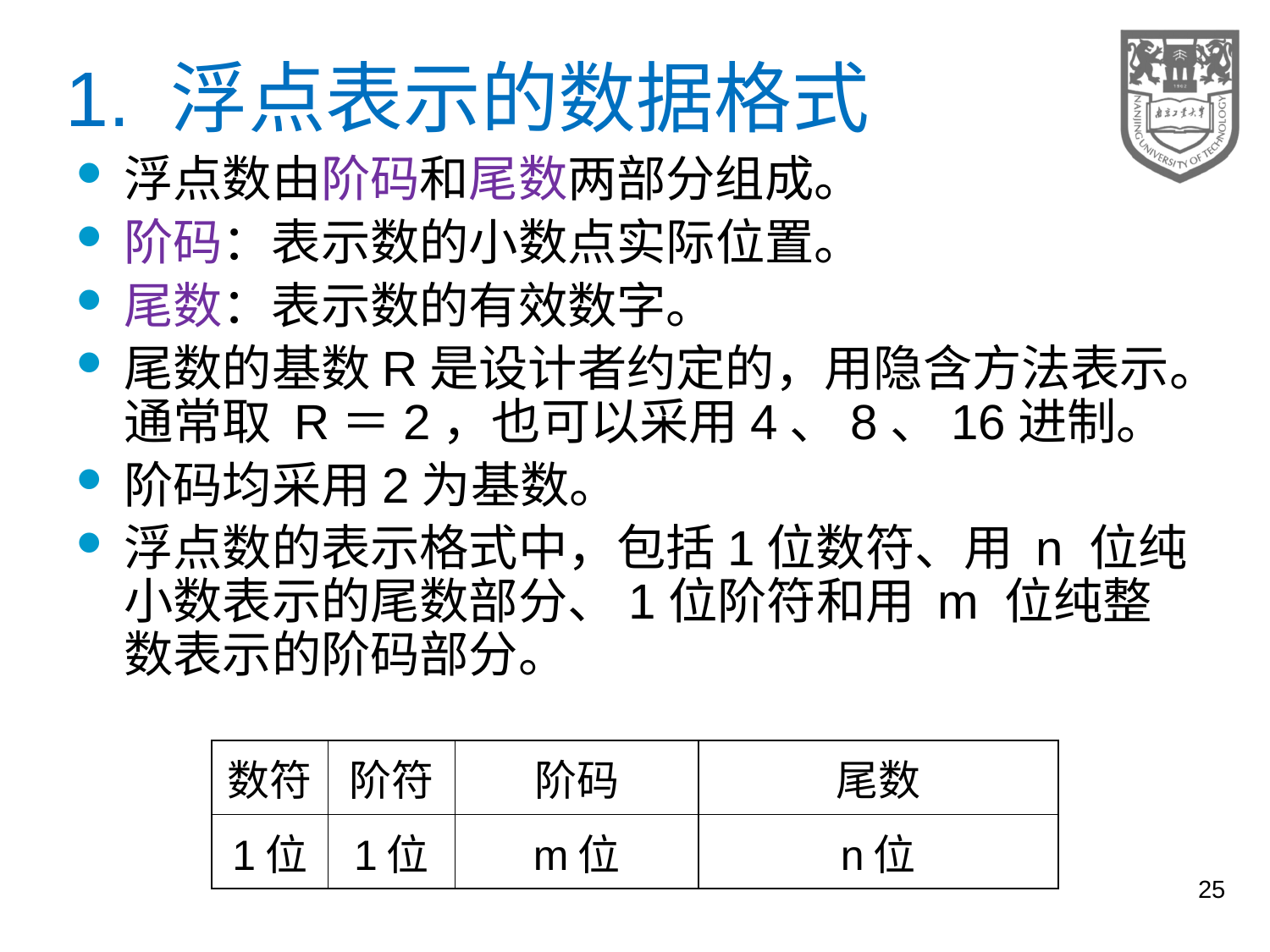

# 1. 浮点表示的数据格式
浮点数由阶码和尾数两部分组成。
阶码：表示数的小数点实际位置。
尾数：表示数的有效数字。
尾数的基数R是设计者约定的，用隐含方法表示。通常取 R＝2，也可以采用4、8、16进制。
阶码均采用2为基数。
浮点数的表示格式中，包括1位数符、用 n 位纯小数表示的尾数部分、1位阶符和用 m 位纯整数表示的阶码部分。
| 数符 | 阶符 | 阶码 | 尾数 |
| --- | --- | --- | --- |
| 1位 | 1位 | m位 | n位 |
25